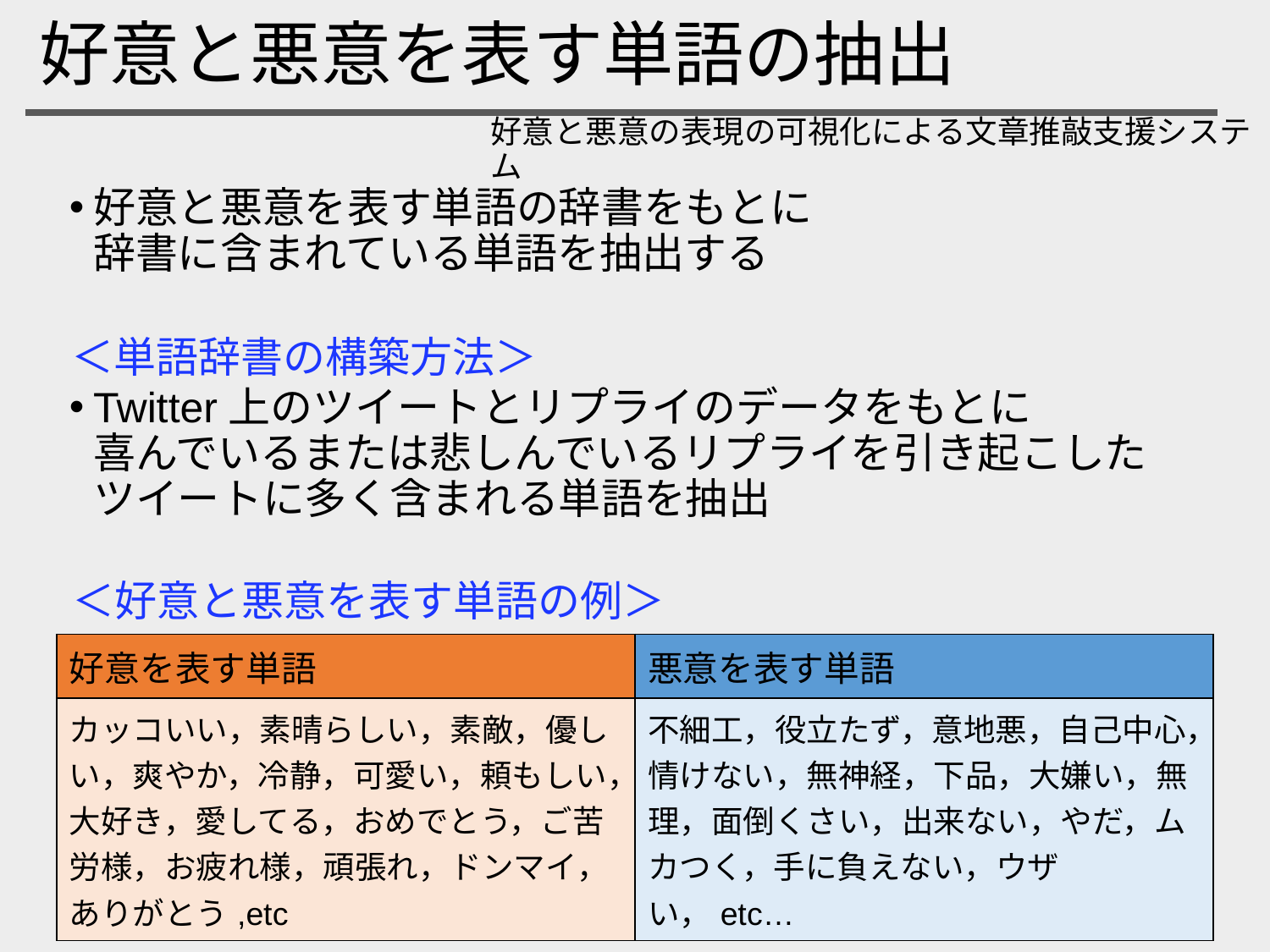

# 好意と悪意を表す単語の抽出
好意と悪意の表現の可視化による文章推敲支援システム
好意と悪意を表す単語の辞書をもとに
辞書に含まれている単語を抽出する

Twitter上のツイートとリプライのデータをもとに
喜んでいるまたは悲しんでいるリプライを引き起こした
ツイートに多く含まれる単語を抽出

＜単語辞書の構築方法＞
＜好意と悪意を表す単語の例＞
| 好意を表す単語 | 悪意を表す単語 |
| --- | --- |
| カッコいい，素晴らしい，素敵，優しい，爽やか，冷静，可愛い，頼もしい，大好き，愛してる，おめでとう，ご苦労様，お疲れ様，頑張れ，ドンマイ，ありがとう,etc | 不細工，役立たず，意地悪，自己中心，情けない，無神経，下品，大嫌い，無理，面倒くさい，出来ない，やだ，ムカつく，手に負えない，ウザい，etc… |
2020/02/17
12